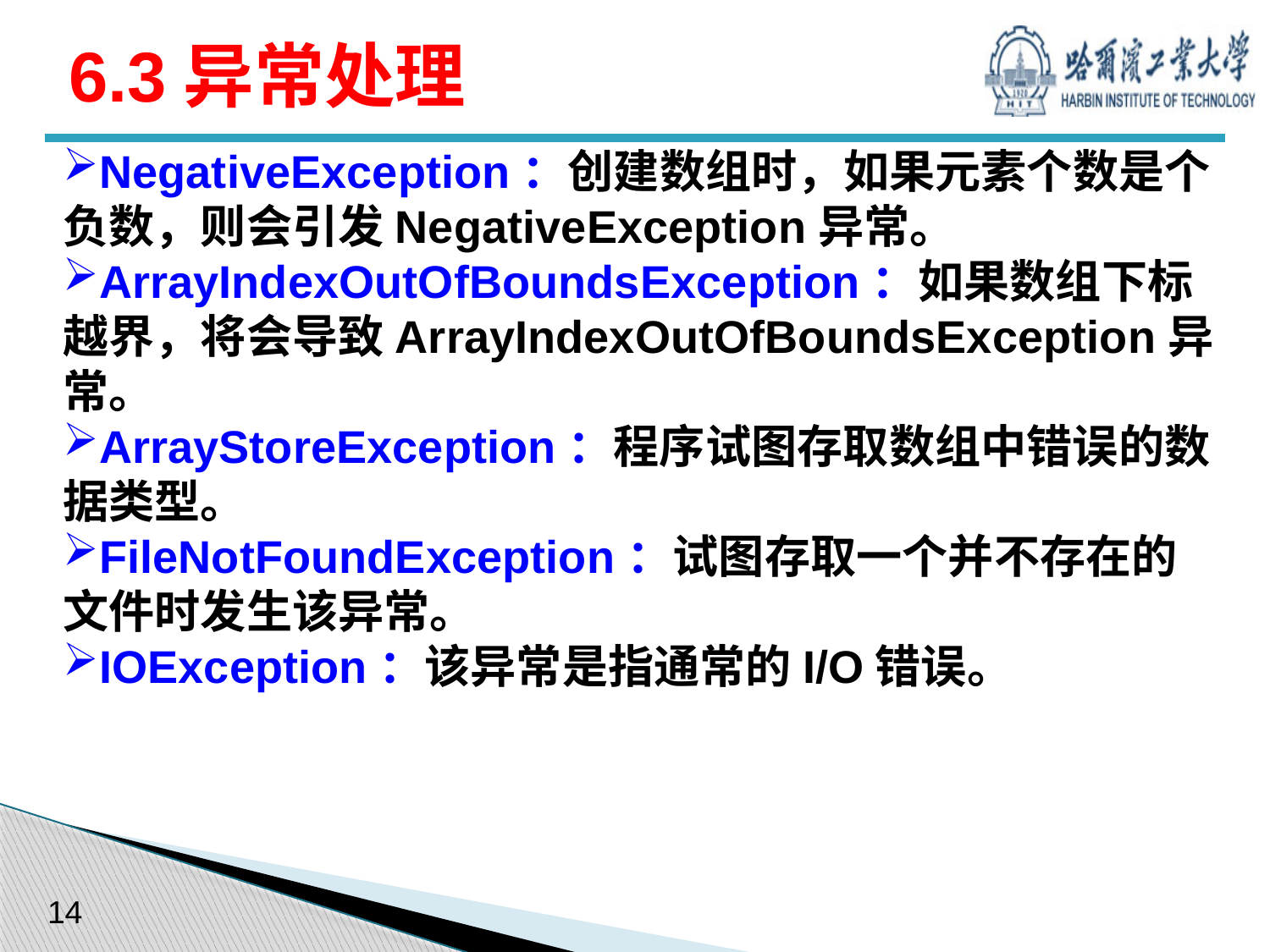

# 6.3异常处理
NegativeException：创建数组时，如果元素个数是个负数，则会引发NegativeException异常。
ArrayIndexOutOfBoundsException：如果数组下标越界，将会导致ArrayIndexOutOfBoundsException异常。
ArrayStoreException：程序试图存取数组中错误的数据类型。
FileNotFoundException：试图存取一个并不存在的文件时发生该异常。
IOException：该异常是指通常的I/O错误。